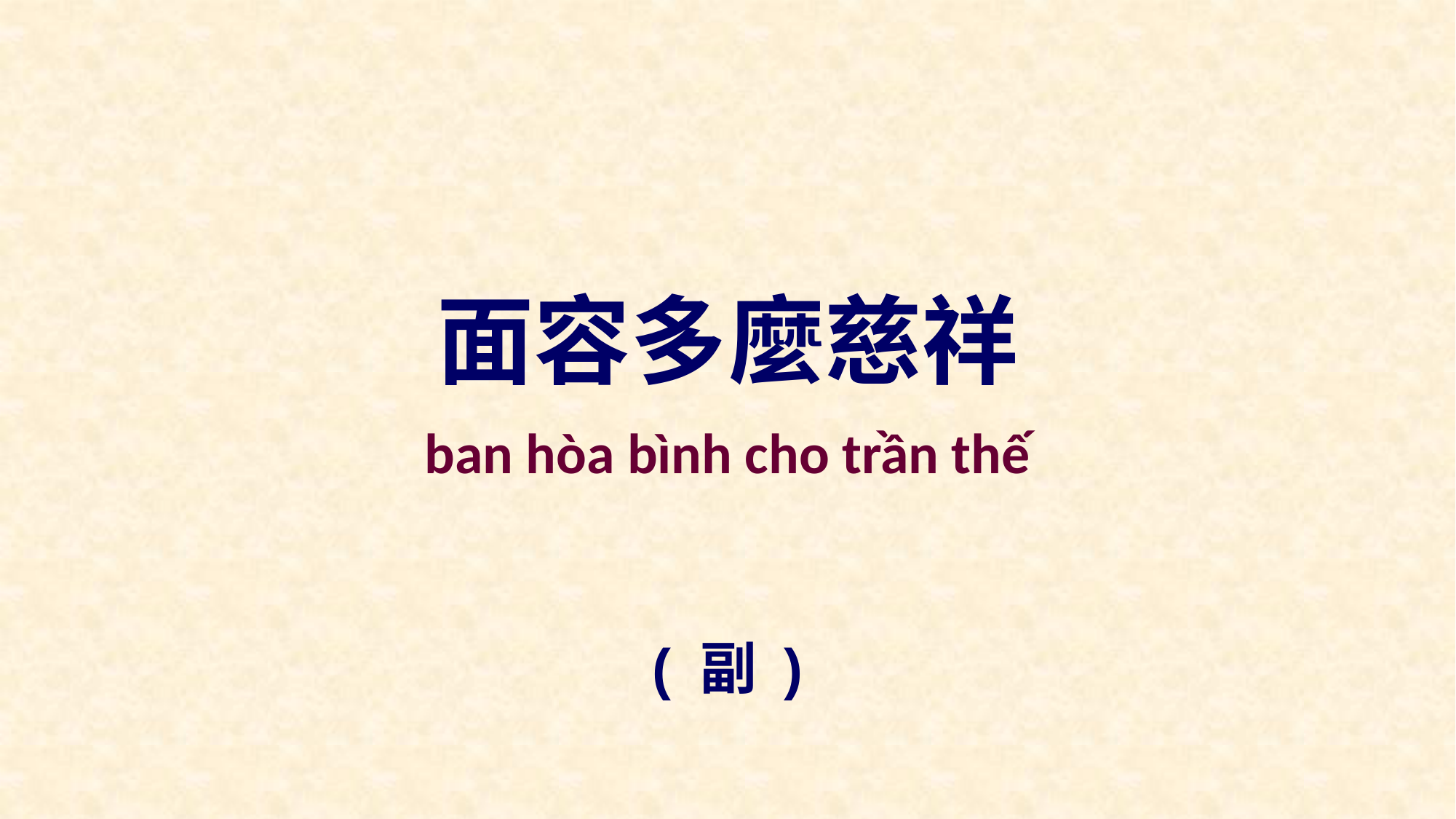

面容多麼慈祥
ban hòa bình cho trần thế
( 副 )